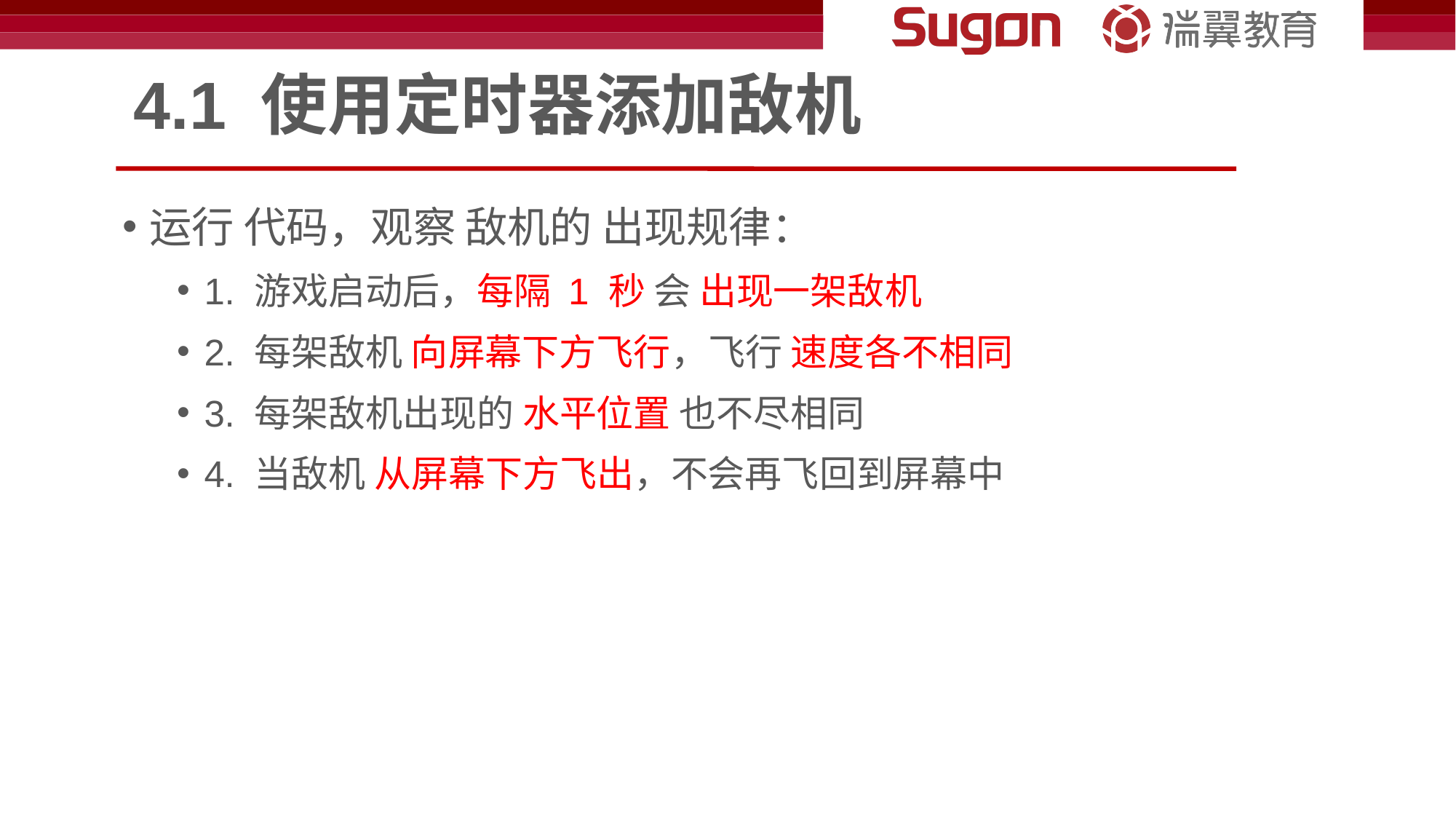

# 4.1 使用定时器添加敌机
运行 代码，观察 敌机的 出现规律：
1. 游戏启动后，每隔 1 秒 会 出现一架敌机
2. 每架敌机 向屏幕下方飞行，飞行 速度各不相同
3. 每架敌机出现的 水平位置 也不尽相同
4. 当敌机 从屏幕下方飞出，不会再飞回到屏幕中